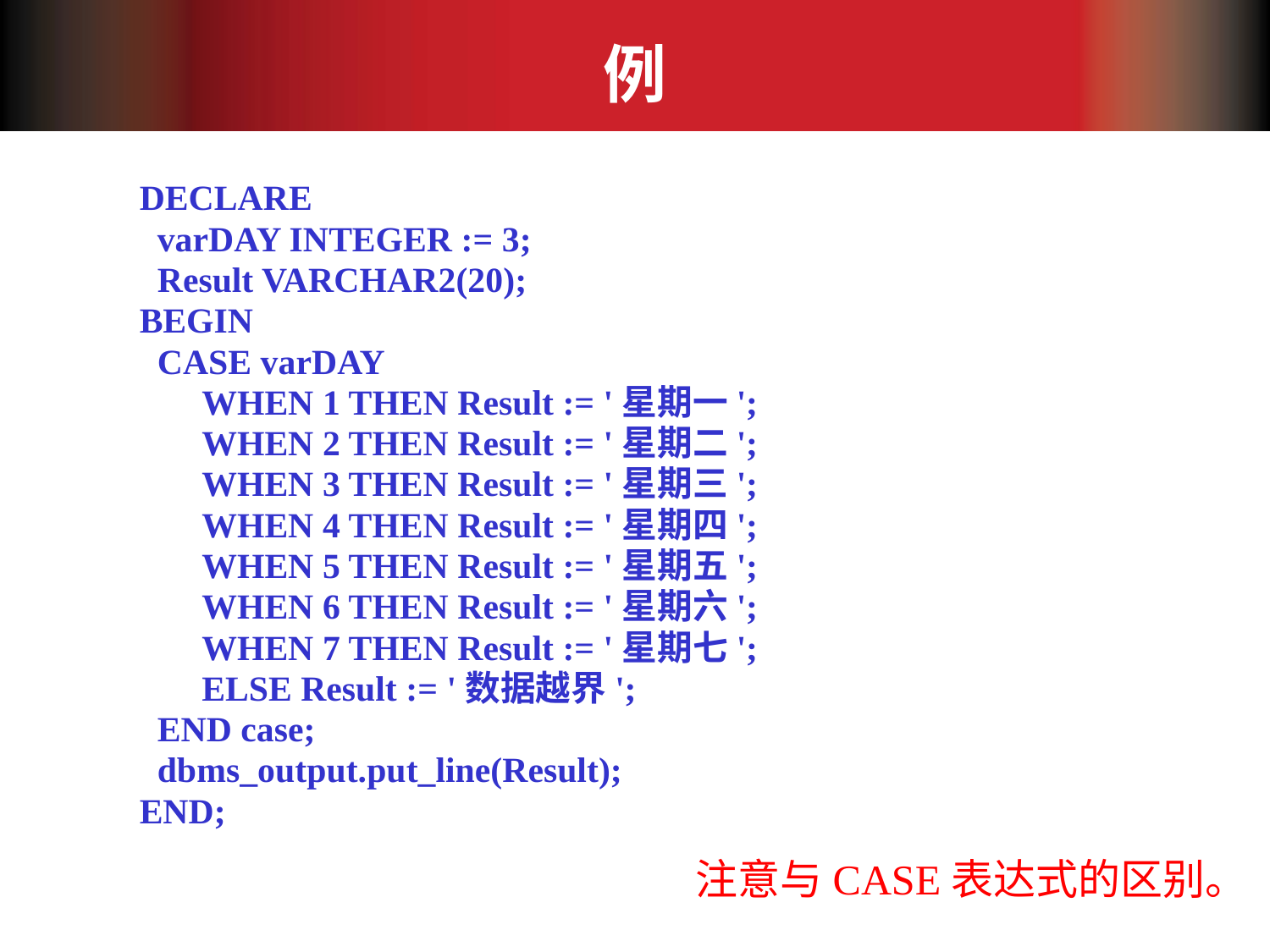

# 例
DECLARE
  varDAY INTEGER := 3;
  Result VARCHAR2(20);
BEGIN
  CASE varDAY
       WHEN 1 THEN Result := '星期一';
       WHEN 2 THEN Result := '星期二';
       WHEN 3 THEN Result := '星期三';
       WHEN 4 THEN Result := '星期四';
       WHEN 5 THEN Result := '星期五';
       WHEN 6 THEN Result := '星期六';
       WHEN 7 THEN Result := '星期七';
       ELSE Result := '数据越界';
  END case;
  dbms_output.put_line(Result);
END;
注意与CASE表达式的区别。